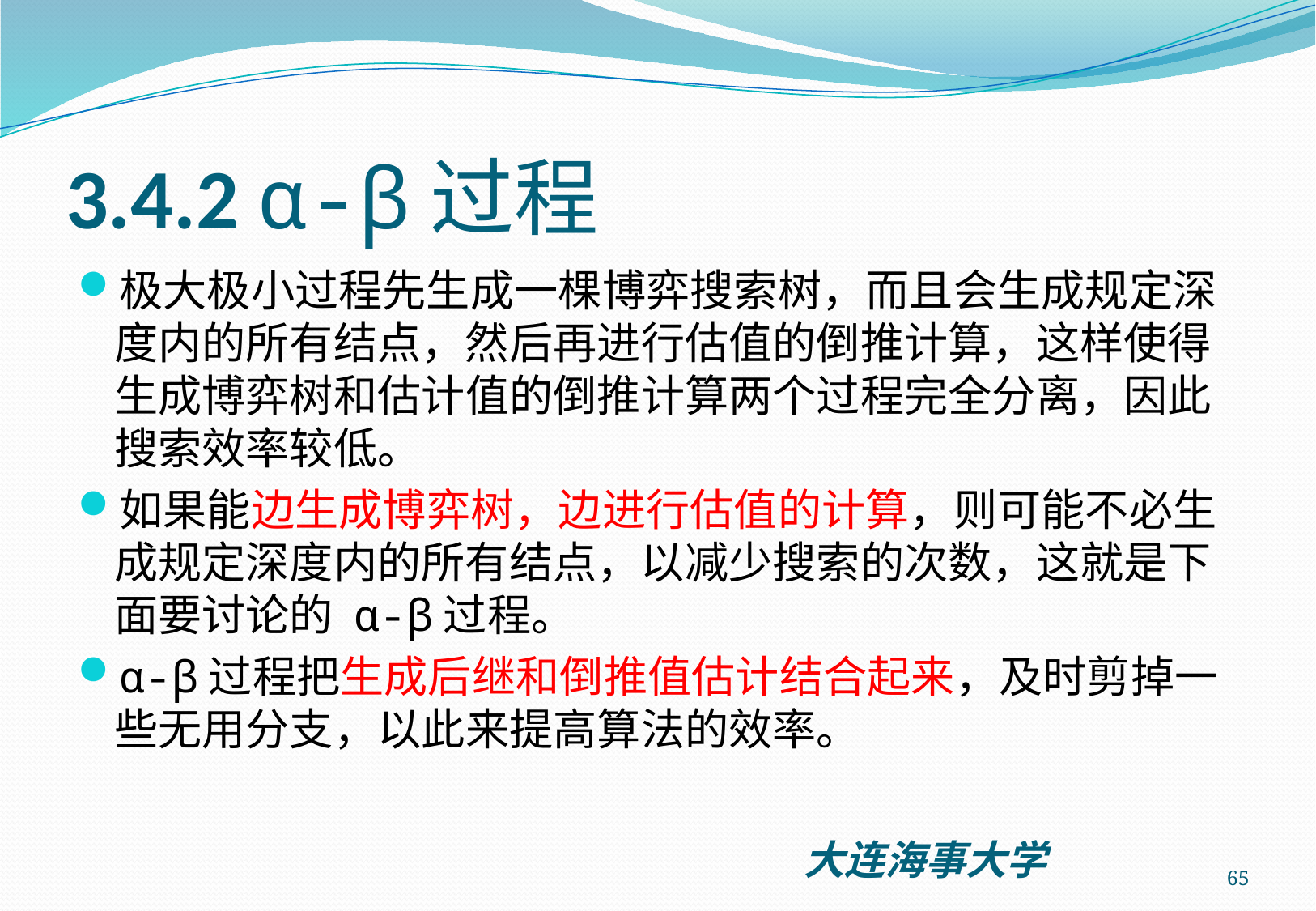

# 3.4.2 α-β过程
极大极小过程先生成一棵博弈搜索树，而且会生成规定深度内的所有结点，然后再进行估值的倒推计算，这样使得生成博弈树和估计值的倒推计算两个过程完全分离，因此搜索效率较低。
如果能边生成博弈树，边进行估值的计算，则可能不必生成规定深度内的所有结点，以减少搜索的次数，这就是下面要讨论的 α-β过程。
α-β过程把生成后继和倒推值估计结合起来，及时剪掉一些无用分支，以此来提高算法的效率。
65